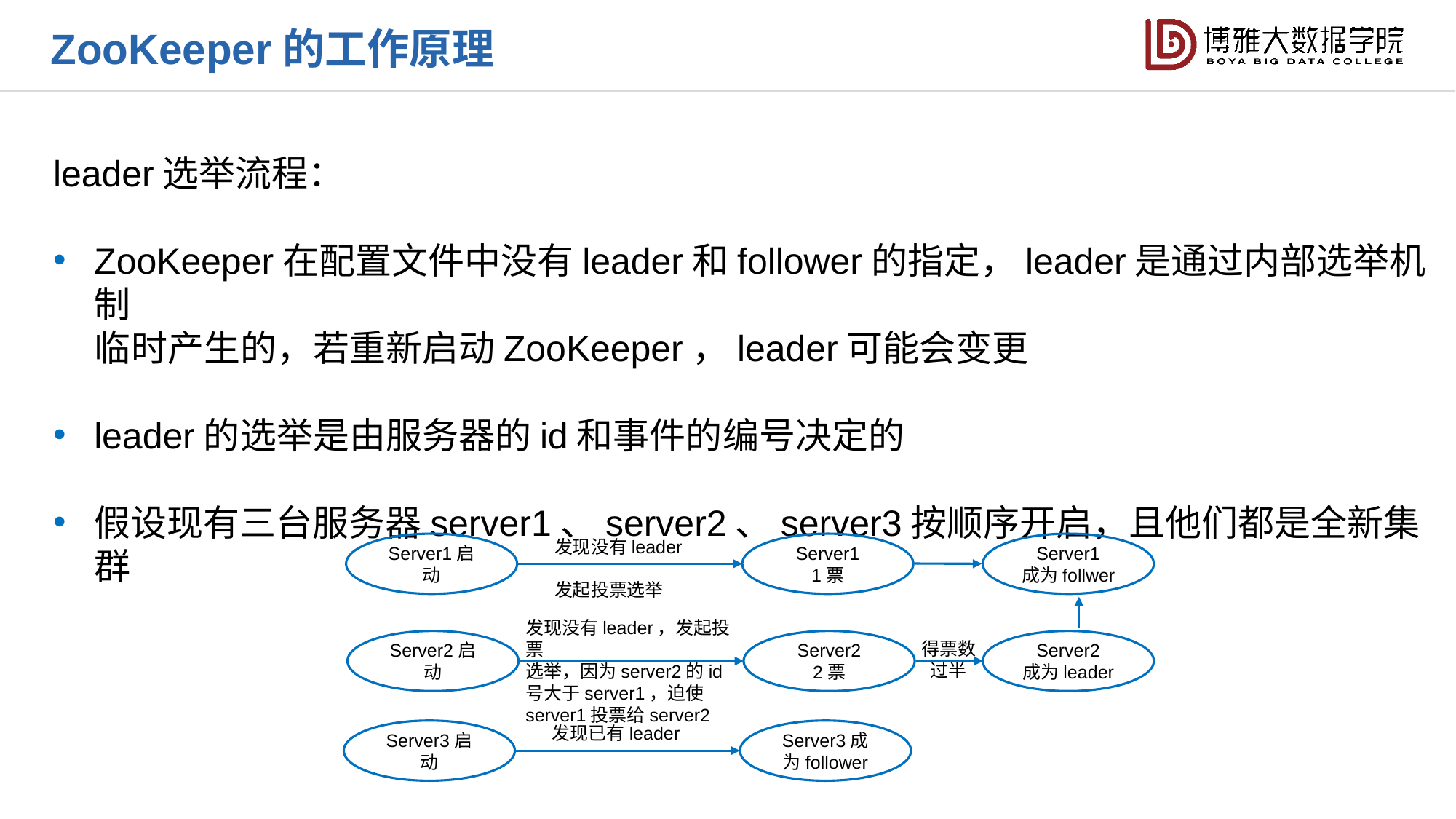

ZooKeeper的工作原理

leader选举流程：

ZooKeeper在配置文件中没有leader和follower的指定，leader是通过内部选举机制
    临时产生的，若重新启动ZooKeeper，leader可能会变更

leader的选举是由服务器的id和事件的编号决定的

假设现有三台服务器server1、server2、server3按顺序开启，且他们都是全新集群

发现没有leader

发起投票选举
Server1启动
Server1
1票
Server1
成为follwer
发现没有leader，发起投票
选举，因为server2的id号大于server1，迫使server1投票给server2
Server2启动
Server2
2票
Server2
成为leader
得票数
 过半
发现已有leader

Server3启动
Server3成为follower